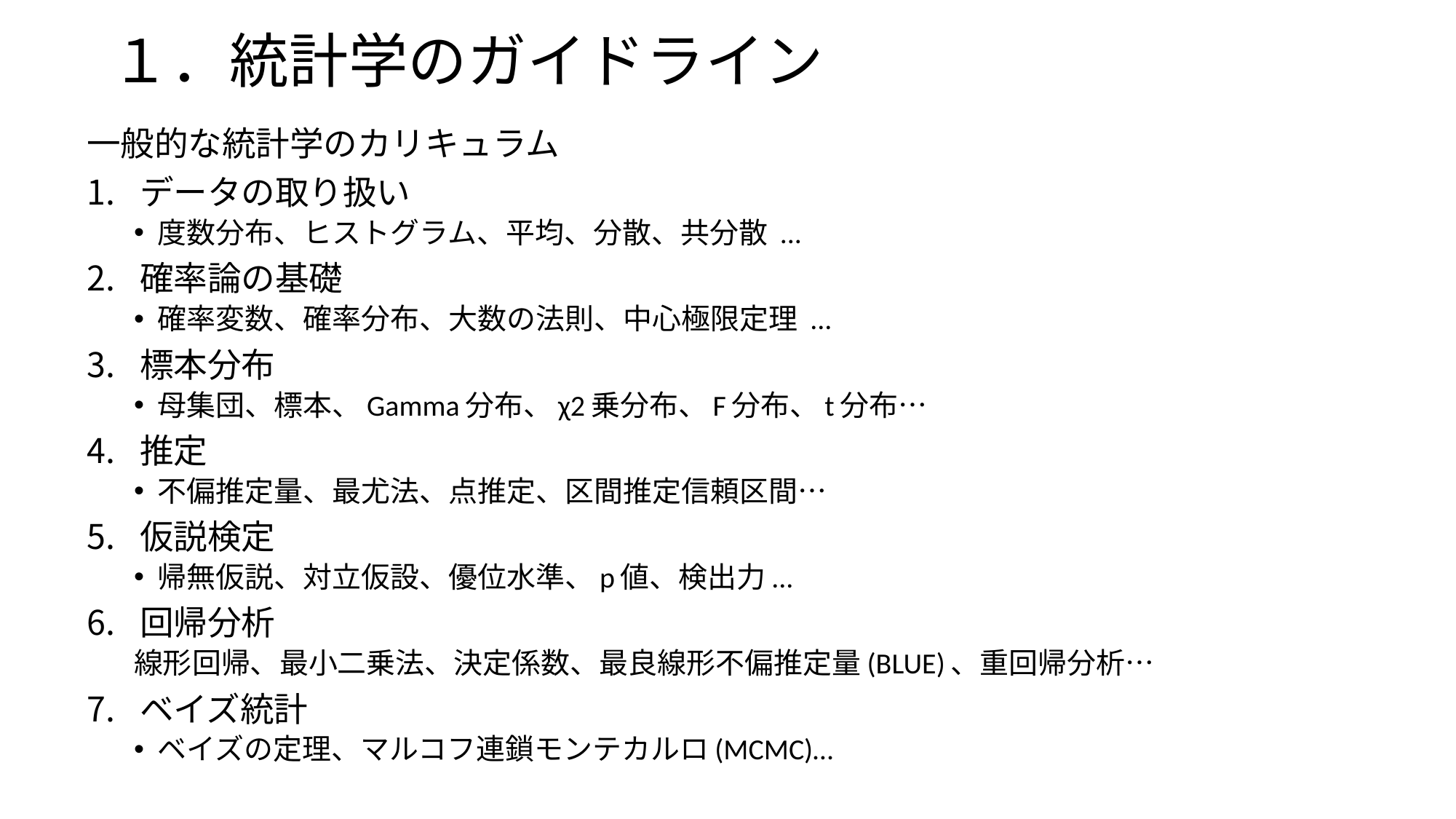

# １．統計学のガイドライン
一般的な統計学のカリキュラム
データの取り扱い
度数分布、ヒストグラム、平均、分散、共分散 ...
確率論の基礎
確率変数、確率分布、大数の法則、中心極限定理 ...
標本分布
母集団、標本、Gamma分布、χ2乗分布、F分布、t分布…
推定
不偏推定量、最尤法、点推定、区間推定信頼区間…
仮説検定
帰無仮説、対立仮設、優位水準、p値、検出力...
回帰分析
線形回帰、最小二乗法、決定係数、最良線形不偏推定量(BLUE)、重回帰分析…
ベイズ統計
ベイズの定理、マルコフ連鎖モンテカルロ(MCMC)…